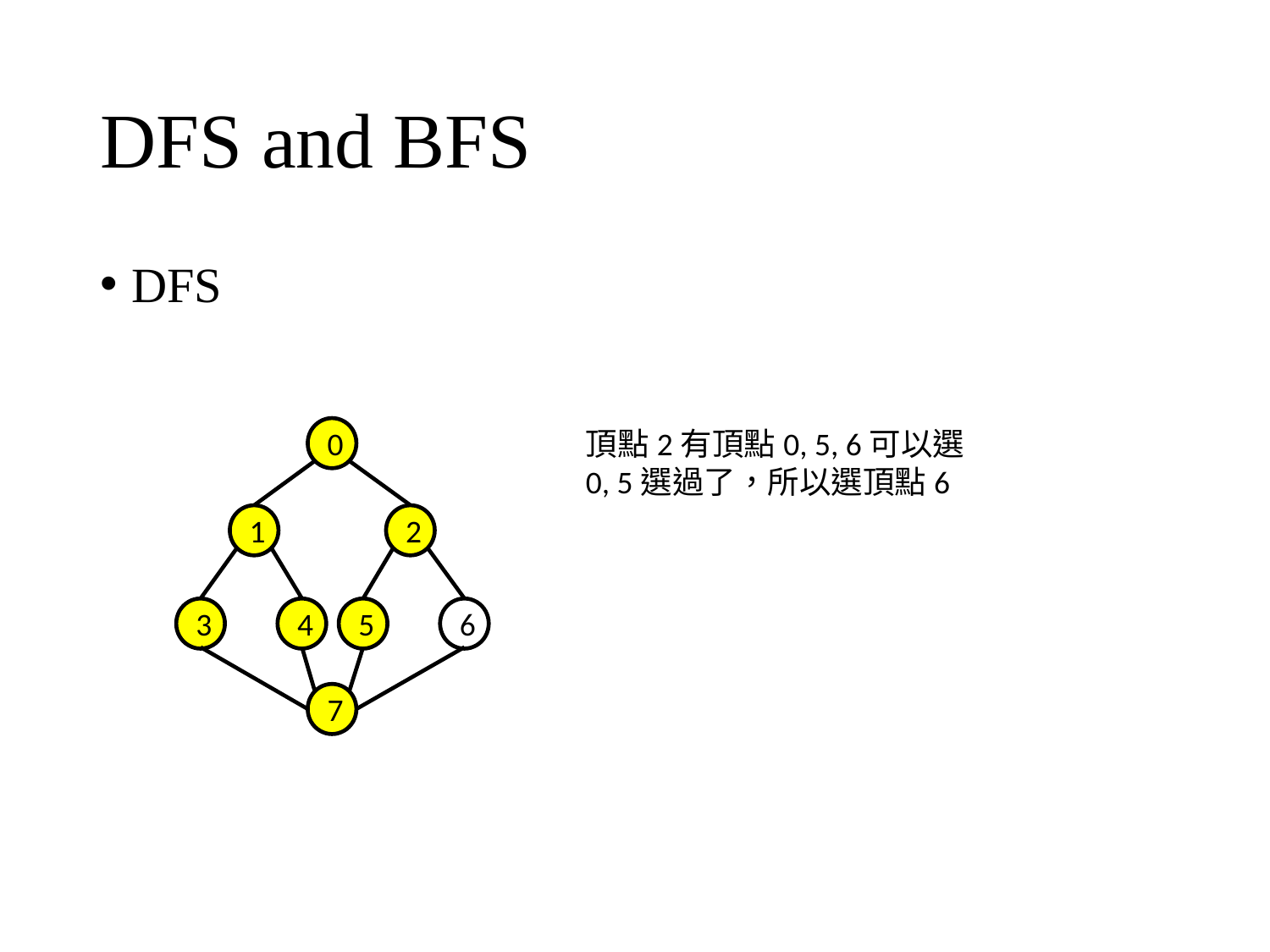

# DFS and BFS
DFS
頂點2有頂點0, 5, 6可以選
0, 5選過了，所以選頂點6
0
1
2
3
4
5
6
7